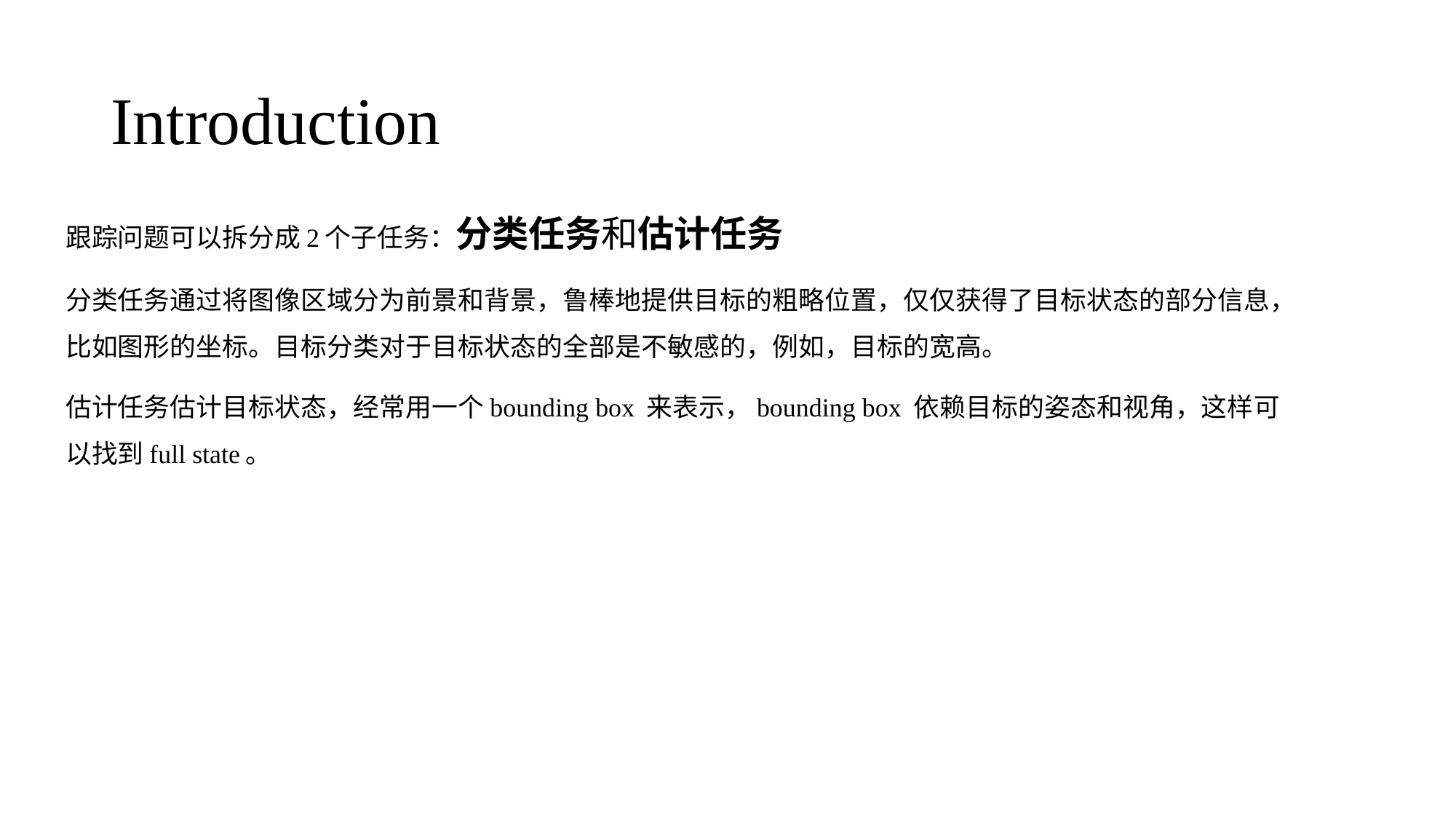

# Introduction
跟踪问题可以拆分成2个子任务：分类任务和估计任务
分类任务通过将图像区域分为前景和背景，鲁棒地提供目标的粗略位置，仅仅获得了目标状态的部分信息，比如图形的坐标。目标分类对于目标状态的全部是不敏感的，例如，目标的宽高。
估计任务估计目标状态，经常用一个bounding box 来表示，bounding box 依赖目标的姿态和视角，这样可以找到full state。